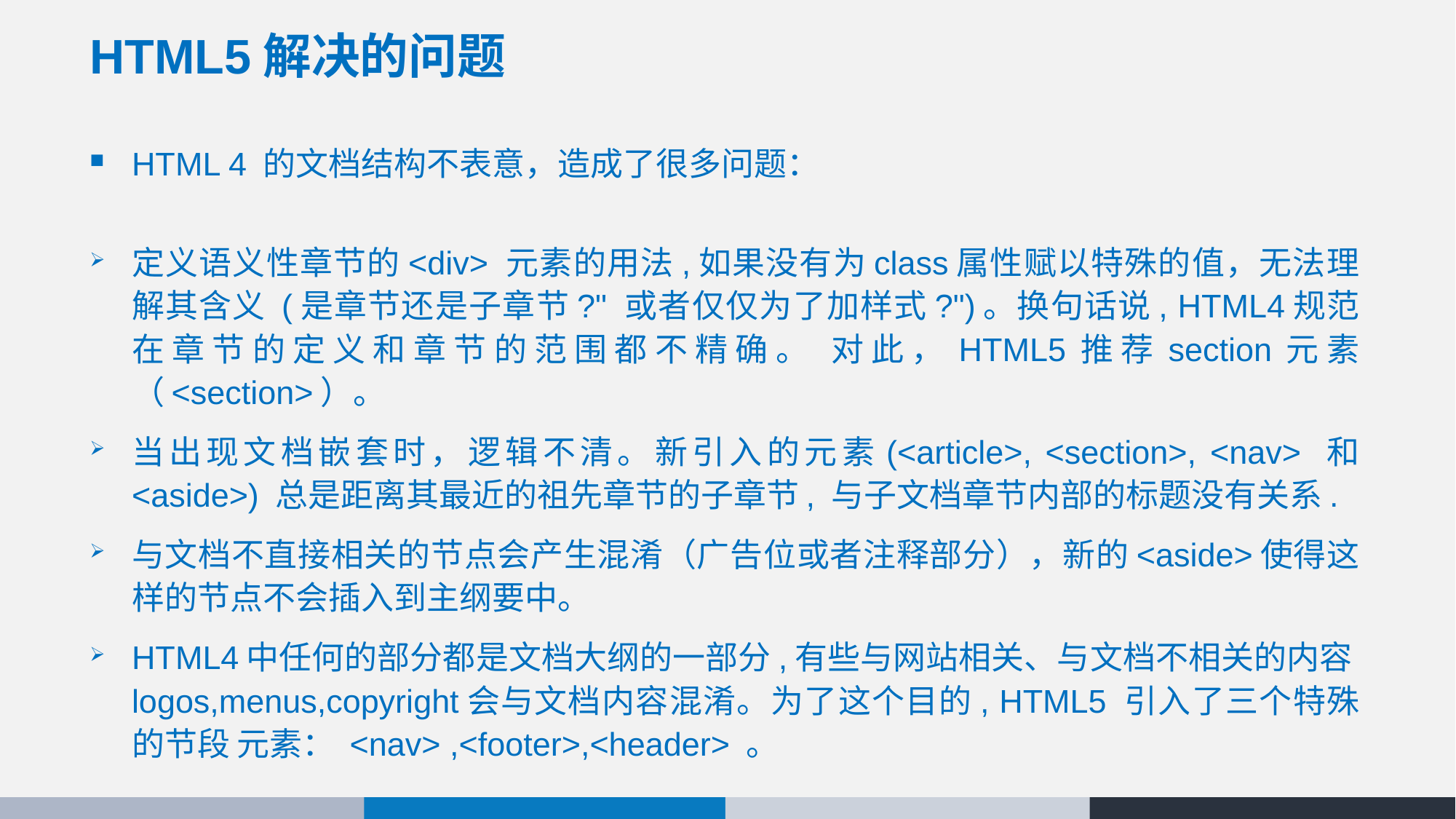

# HTML5解决的问题
HTML 4 的文档结构不表意，造成了很多问题：
定义语义性章节的<div> 元素的用法,如果没有为class属性赋以特殊的值，无法理解其含义 (是章节还是子章节?" 或者仅仅为了加样式?")。换句话说, HTML4规范在章节的定义和章节的范围都不精确。 对此，HTML5推荐section元素（<section>）。
当出现文档嵌套时，逻辑不清。新引入的元素(<article>, <section>, <nav> 和 <aside>) 总是距离其最近的祖先章节的子章节, 与子文档章节内部的标题没有关系.
与文档不直接相关的节点会产生混淆（广告位或者注释部分），新的<aside>使得这样的节点不会插入到主纲要中。
HTML4中任何的部分都是文档大纲的一部分,有些与网站相关、与文档不相关的内容logos,menus,copyright会与文档内容混淆。为了这个目的, HTML5 引入了三个特殊的节段 元素： <nav> ,<footer>,<header> 。